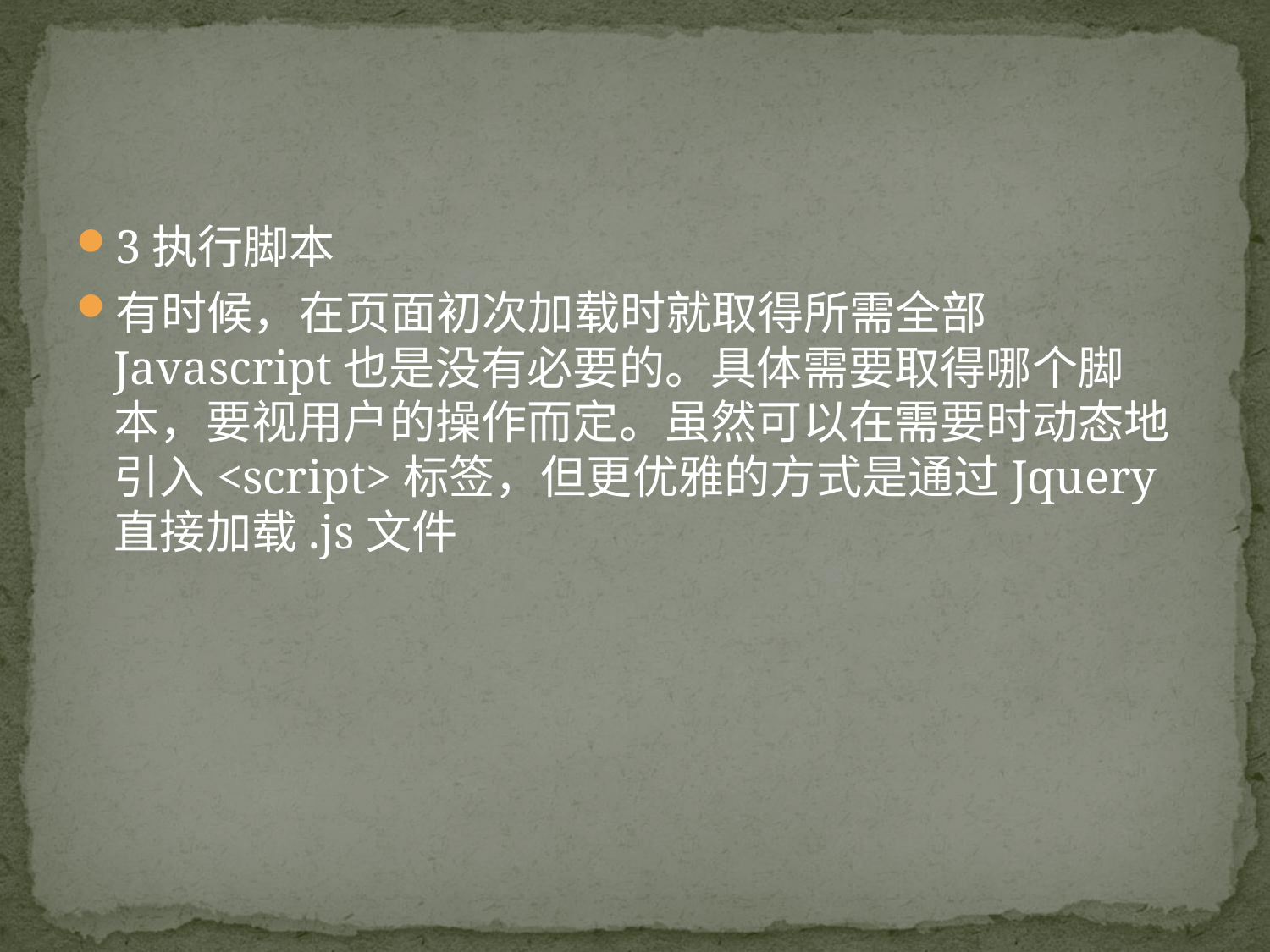

#
3执行脚本
有时候，在页面初次加载时就取得所需全部Javascript也是没有必要的。具体需要取得哪个脚本，要视用户的操作而定。虽然可以在需要时动态地引入<script>标签，但更优雅的方式是通过Jquery直接加载.js文件